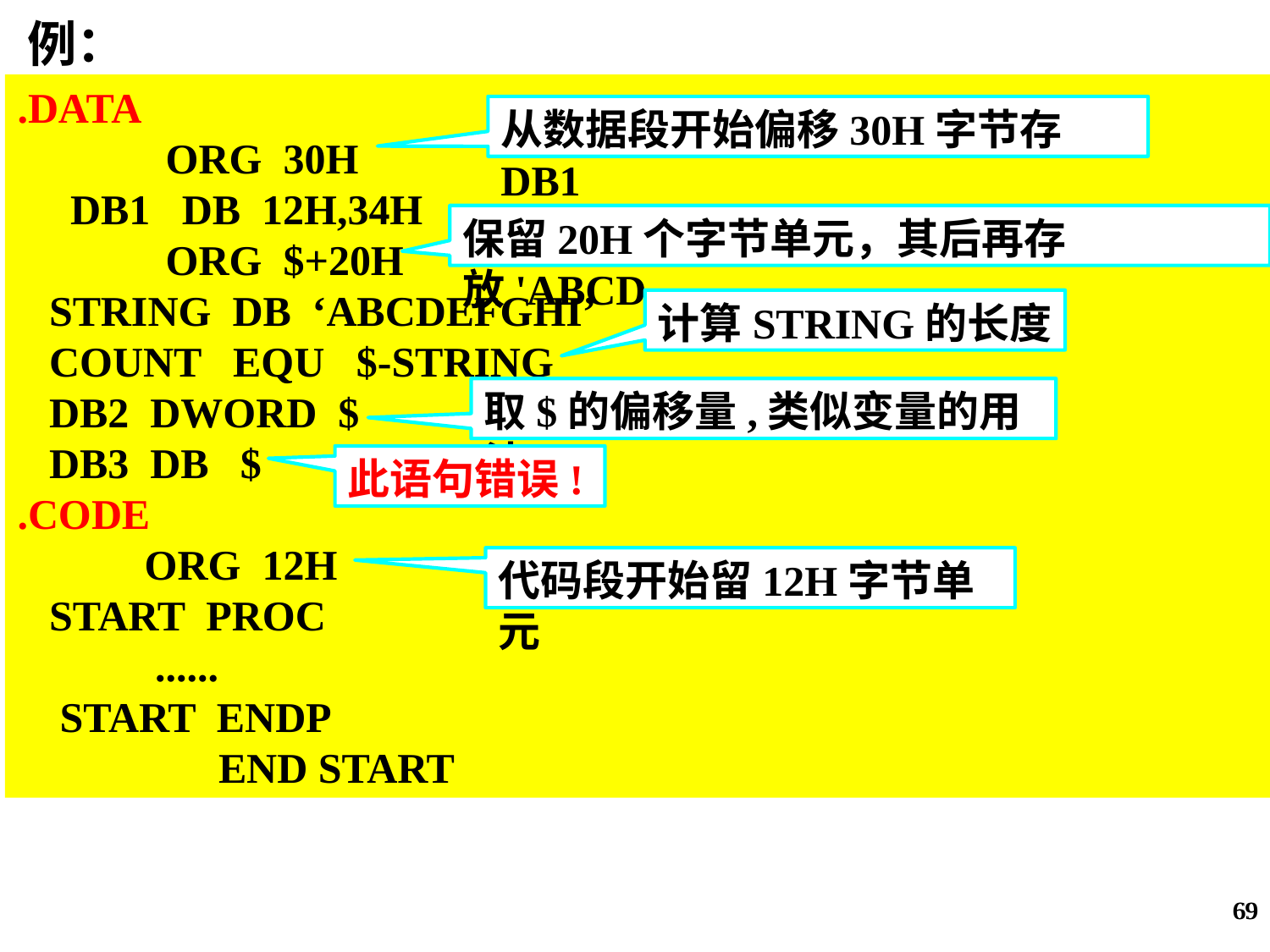

例：
.DATA
              ORG  30H
     DB1   DB  12H,34H
              ORG  $+20H
   STRING  DB  ‘ABCDEFGHI’
   COUNT   EQU   $-STRING
   DB2  DWORD  $
   DB3  DB   $
.CODE
            ORG  12H
   START  PROC
             ......
    START  ENDP
                   END START
从数据段开始偏移30H字节存DB1
保留20H个字节单元，其后再存放'ABCD....
计算STRING的长度
取$的偏移量,类似变量的用法
此语句错误!
代码段开始留12H字节单元
69
69